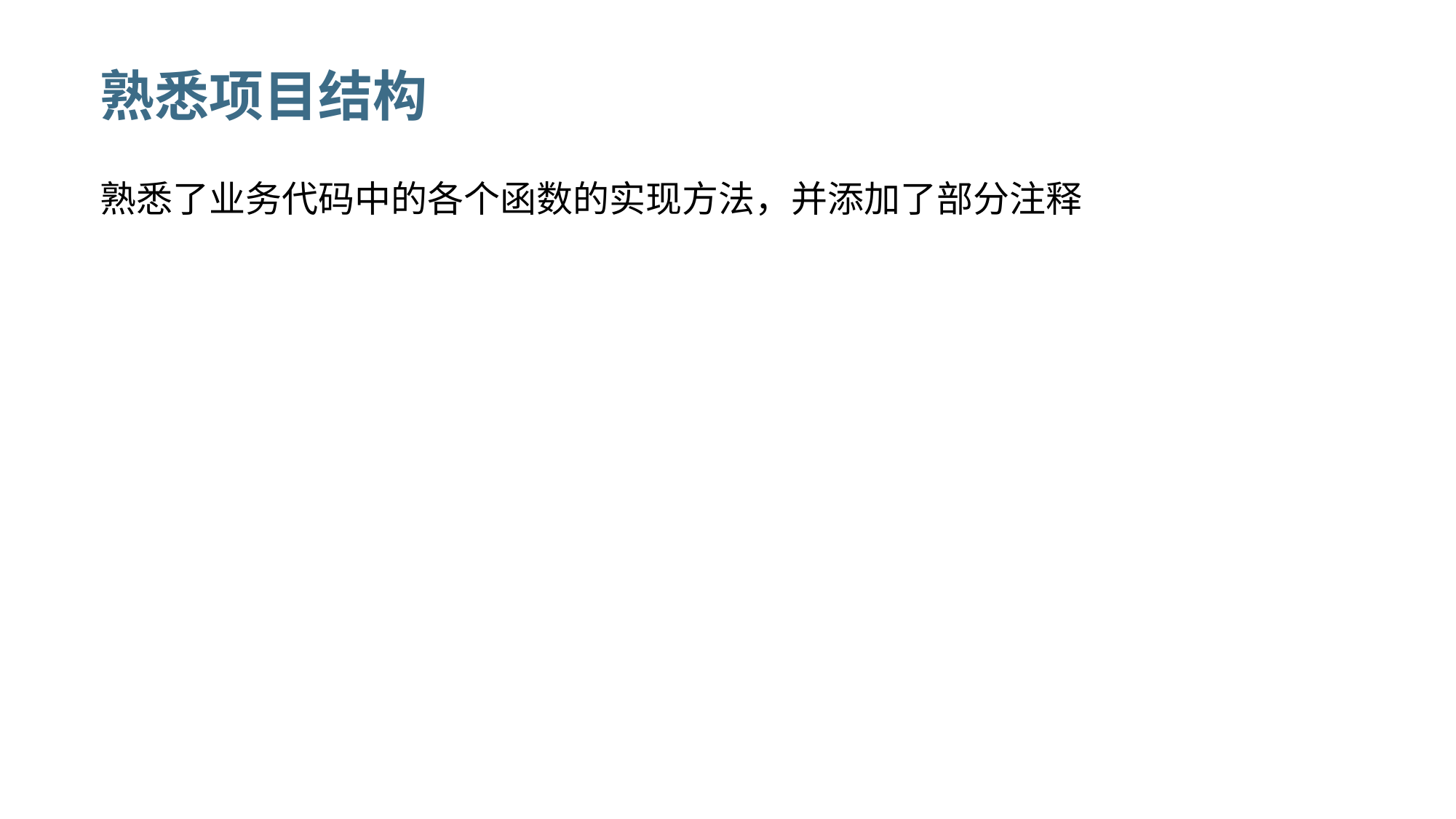

# 熟悉项目结构
熟悉了业务代码中的各个函数的实现方法，并添加了部分注释